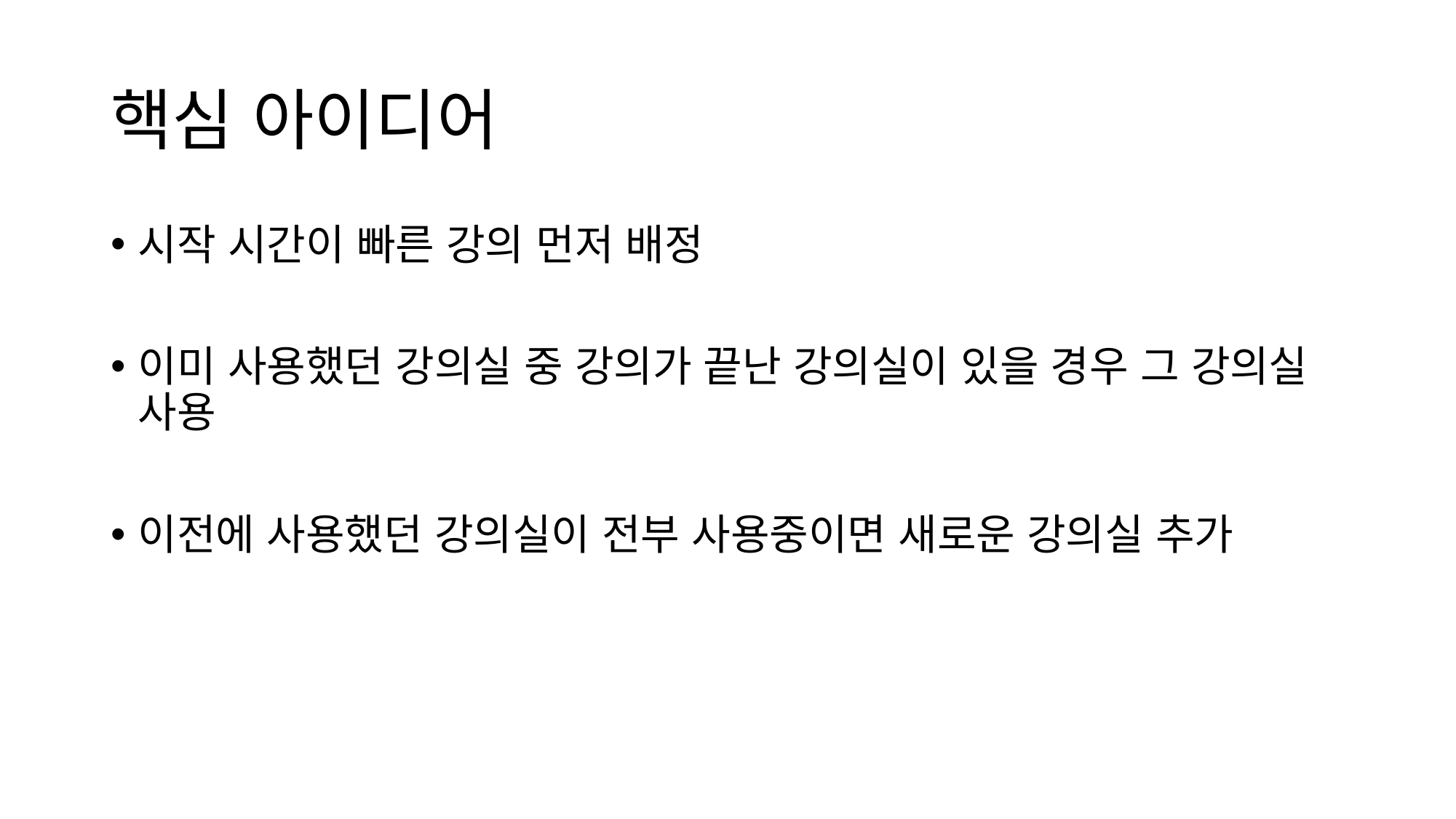

# 핵심 아이디어
시작 시간이 빠른 강의 먼저 배정

이미 사용했던 강의실 중 강의가 끝난 강의실이 있을 경우 그 강의실 사용

이전에 사용했던 강의실이 전부 사용중이면 새로운 강의실 추가